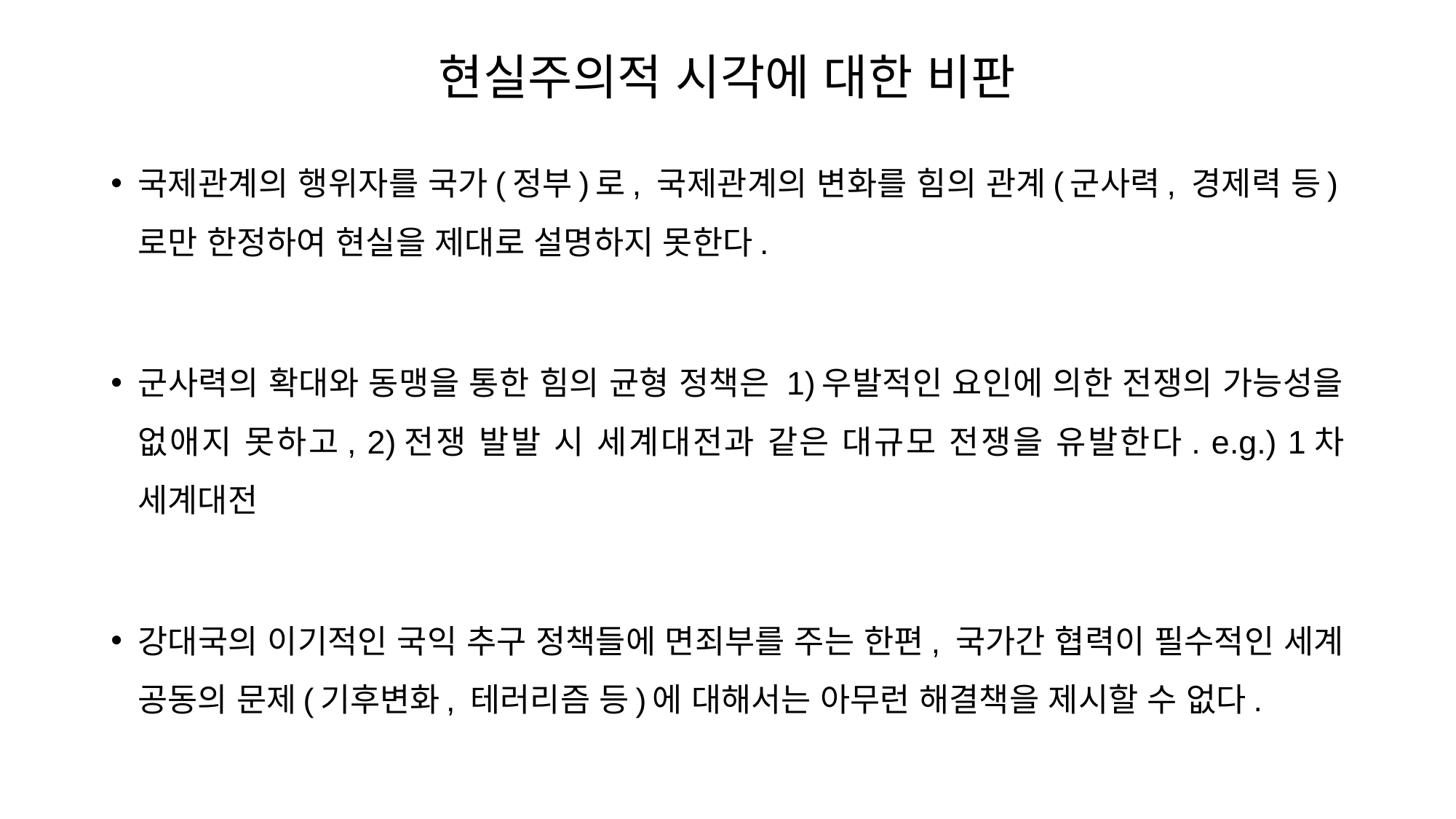

# 현실주의적 시각에 대한 비판
국제관계의 행위자를 국가(정부)로, 국제관계의 변화를 힘의 관계(군사력, 경제력 등)로만 한정하여 현실을 제대로 설명하지 못한다.

군사력의 확대와 동맹을 통한 힘의 균형 정책은 1)우발적인 요인에 의한 전쟁의 가능성을 없애지 못하고, 2)전쟁 발발 시 세계대전과 같은 대규모 전쟁을 유발한다. e.g.) 1차 세계대전

강대국의 이기적인 국익 추구 정책들에 면죄부를 주는 한편, 국가간 협력이 필수적인 세계 공동의 문제(기후변화, 테러리즘 등)에 대해서는 아무런 해결책을 제시할 수 없다.